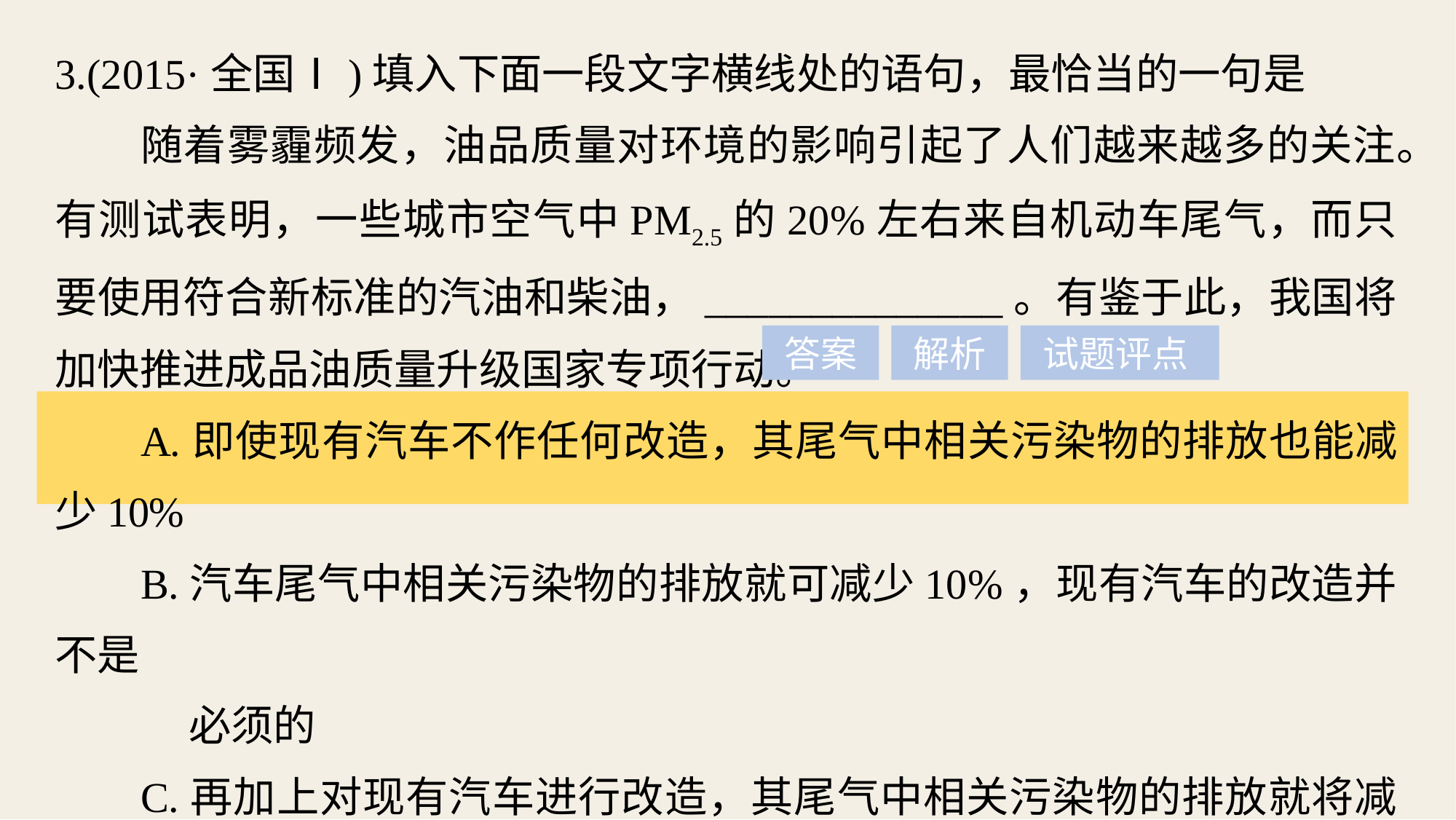

3.(2015·全国Ⅰ)填入下面一段文字横线处的语句，最恰当的一句是
随着雾霾频发，油品质量对环境的影响引起了人们越来越多的关注。有测试表明，一些城市空气中PM2.5的20%左右来自机动车尾气，而只要使用符合新标准的汽油和柴油，______________。有鉴于此，我国将加快推进成品油质量升级国家专项行动。
A.即使现有汽车不作任何改造，其尾气中相关污染物的排放也能减少10%
B.汽车尾气中相关污染物的排放就可减少10%，现有汽车的改造并不是
    必须的
C.再加上对现有汽车进行改造，其尾气中相关污染物的排放就将减少
    10%以上
D.不管是否改造现有汽车，其尾气中的相关污染物排放都将减少10%
答案
解析
试题评点